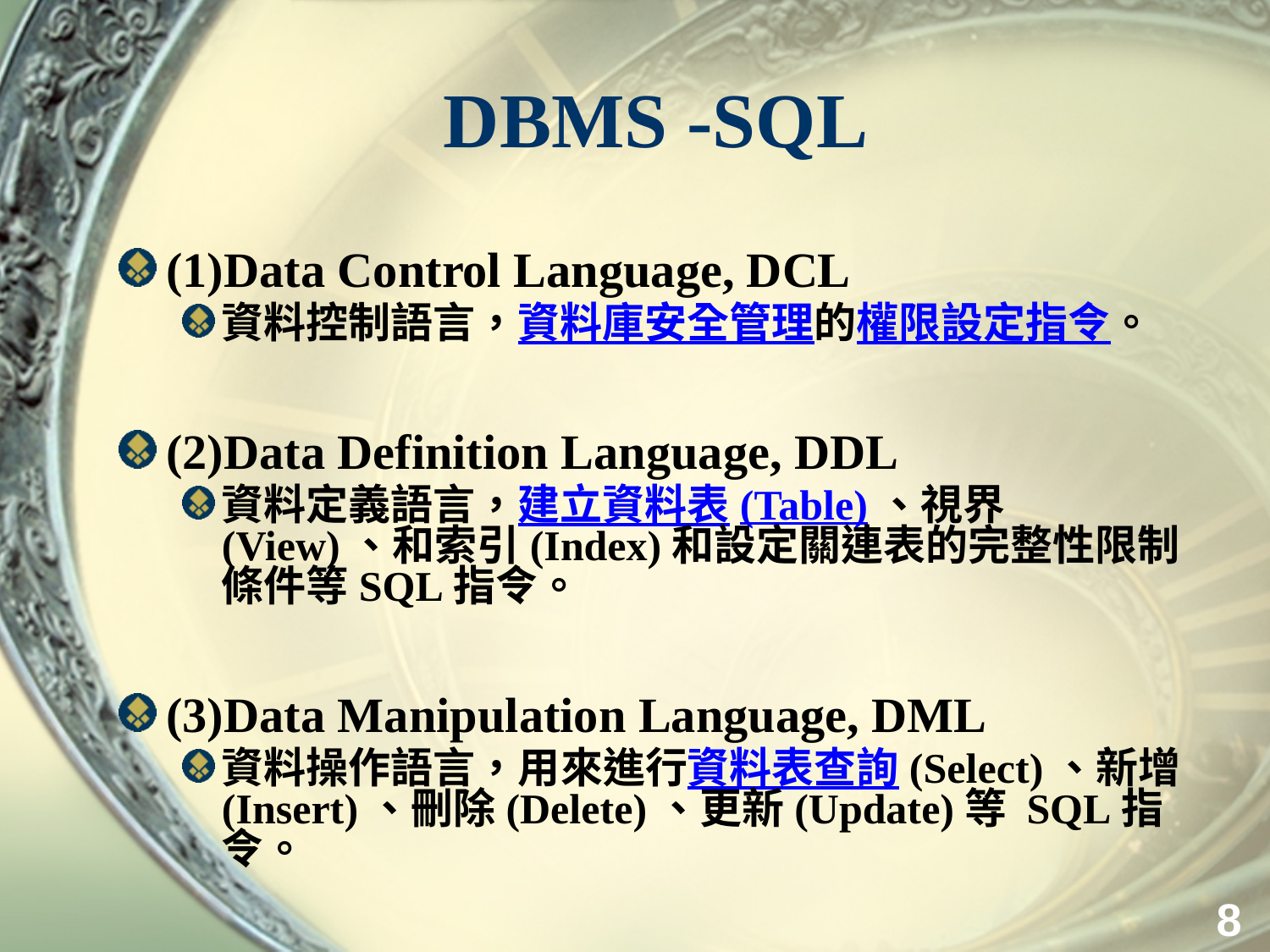

# DBMS -SQL
(1)Data Control Language, DCL
資料控制語言，資料庫安全管理的權限設定指令。

(2)Data Definition Language, DDL
資料定義語言，建立資料表(Table)、視界(View)、和索引(Index)和設定關連表的完整性限制條件等SQL指令。

(3)Data Manipulation Language, DML
資料操作語言，用來進行資料表查詢(Select)、新增(Insert)、刪除(Delete)、更新(Update)等 SQL指令。
8